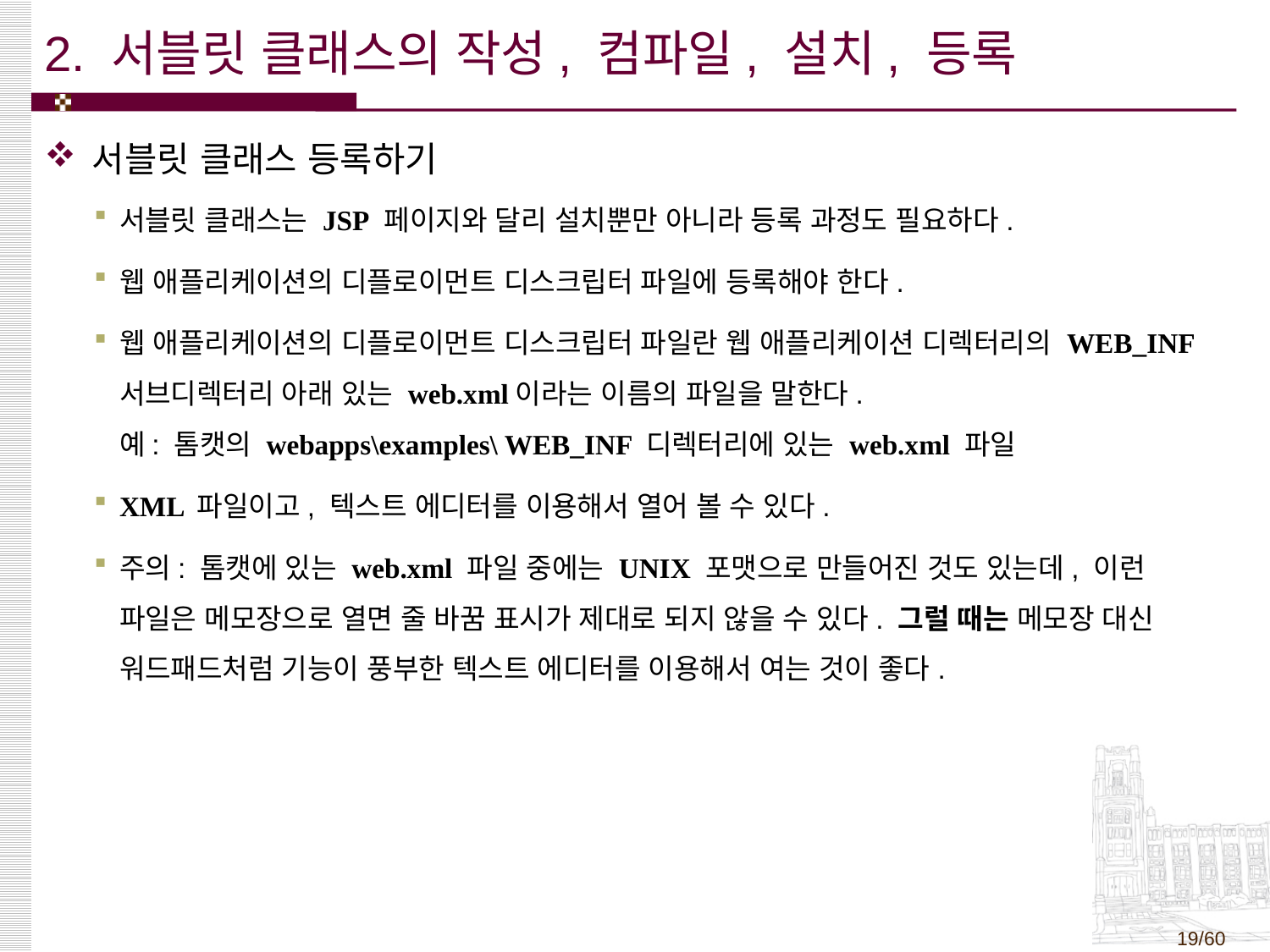

# 2. 서블릿 클래스의 작성, 컴파일, 설치, 등록
서블릿 클래스 등록하기
서블릿 클래스는 JSP 페이지와 달리 설치뿐만 아니라 등록 과정도 필요하다.
웹 애플리케이션의 디플로이먼트 디스크립터 파일에 등록해야 한다.
웹 애플리케이션의 디플로이먼트 디스크립터 파일란 웹 애플리케이션 디렉터리의 WEB_INF 서브디렉터리 아래 있는 web.xml이라는 이름의 파일을 말한다.
예: 톰캣의 webapps\examples\ WEB_INF 디렉터리에 있는 web.xml 파일
XML 파일이고, 텍스트 에디터를 이용해서 열어 볼 수 있다.
주의: 톰캣에 있는 web.xml 파일 중에는 UNIX 포맷으로 만들어진 것도 있는데, 이런 파일은 메모장으로 열면 줄 바꿈 표시가 제대로 되지 않을 수 있다. 그럴 때는 메모장 대신 워드패드처럼 기능이 풍부한 텍스트 에디터를 이용해서 여는 것이 좋다.